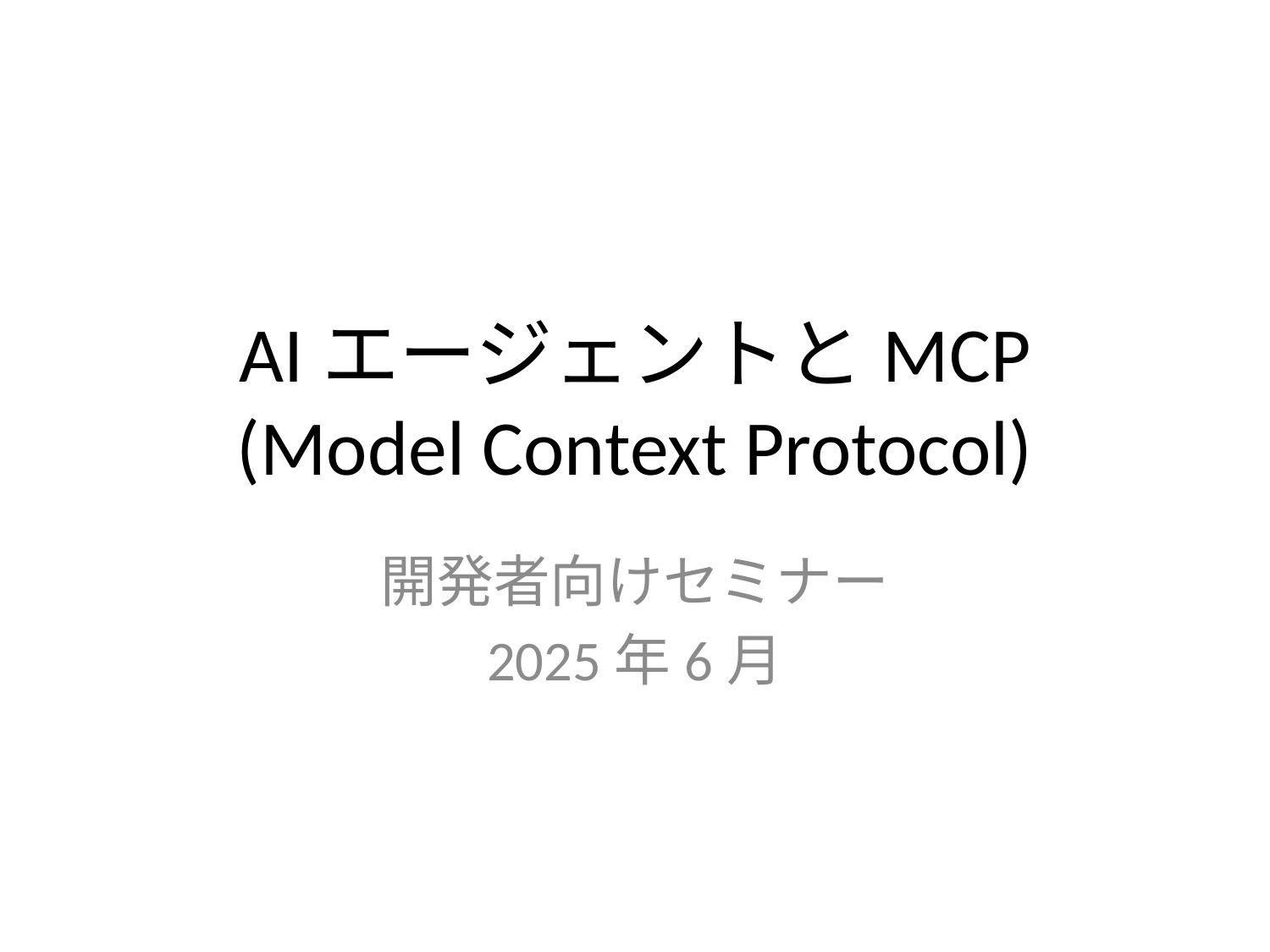

# AIエージェントとMCP
(Model Context Protocol)
開発者向けセミナー
2025年6月